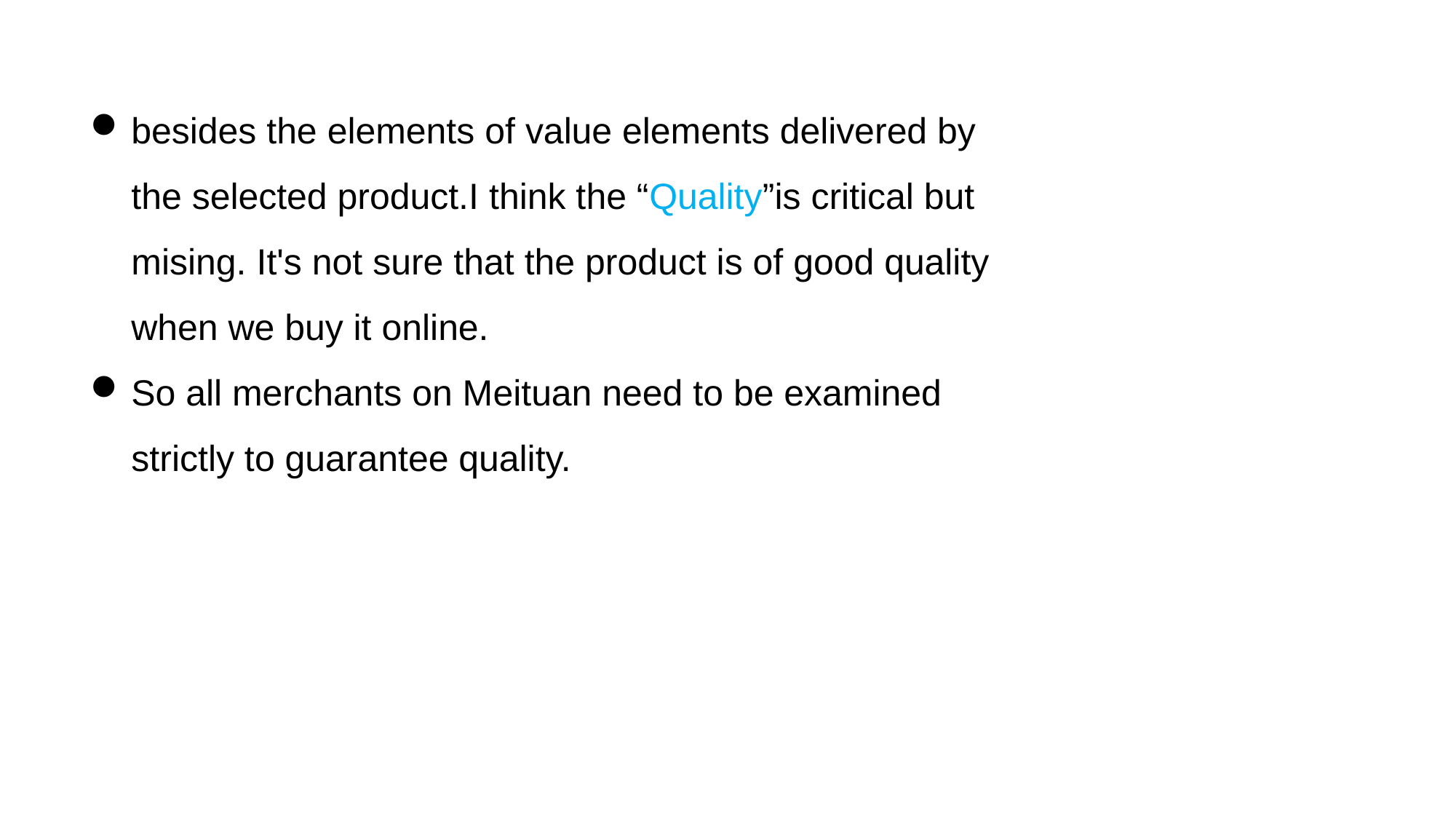

besides the elements of value elements delivered by the selected product.I think the “Quality”is critical but mising. It's not sure that the product is of good quality when we buy it online.
So all merchants on Meituan need to be examined strictly to guarantee quality.

字灵策划简介